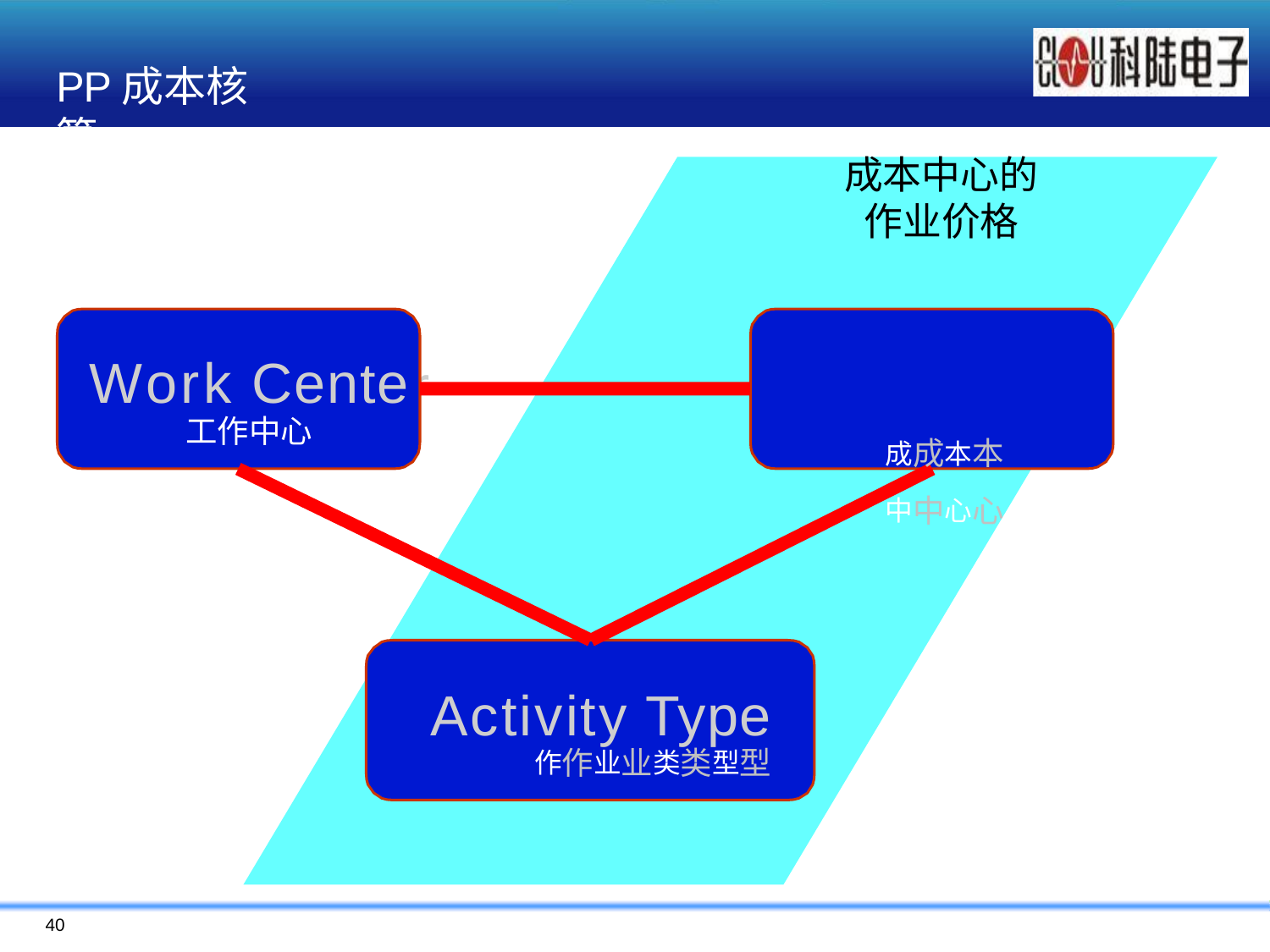

PP成本核算
成本中心的 作业价格

r
Work Cente
工作中心
Cost Center

成成本本中中心心

Activity Type
作作业业类类型型

40